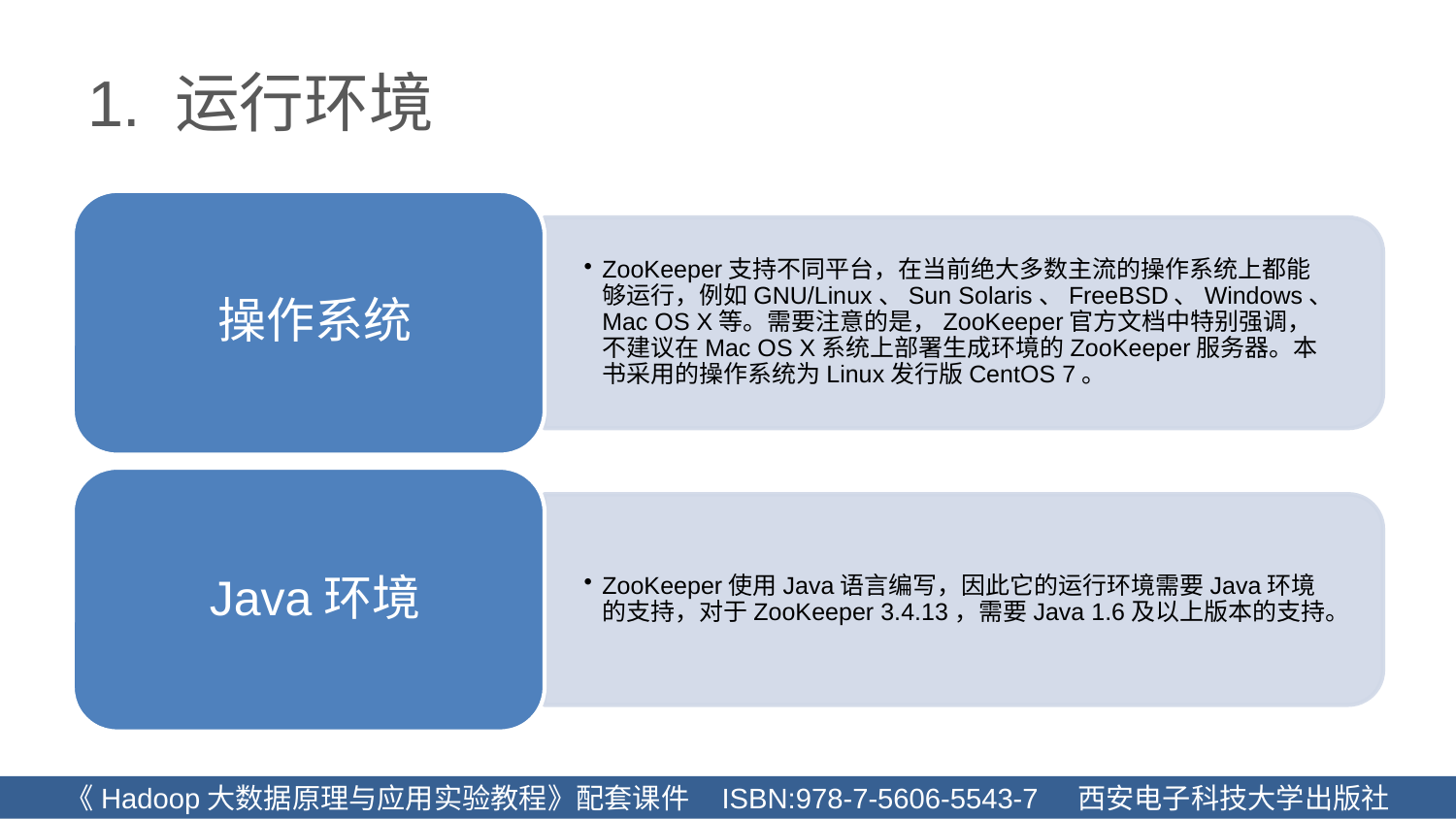

# 1. 运行环境
ZooKeeper支持不同平台，在当前绝大多数主流的操作系统上都能够运行，例如GNU/Linux、Sun Solaris、FreeBSD、Windows、Mac OS X等。需要注意的是，ZooKeeper官方文档中特别强调，不建议在Mac OS X系统上部署生成环境的ZooKeeper服务器。本书采用的操作系统为Linux发行版CentOS 7。
操作系统
ZooKeeper使用Java语言编写，因此它的运行环境需要Java环境的支持，对于ZooKeeper 3.4.13，需要Java 1.6及以上版本的支持。
Java环境